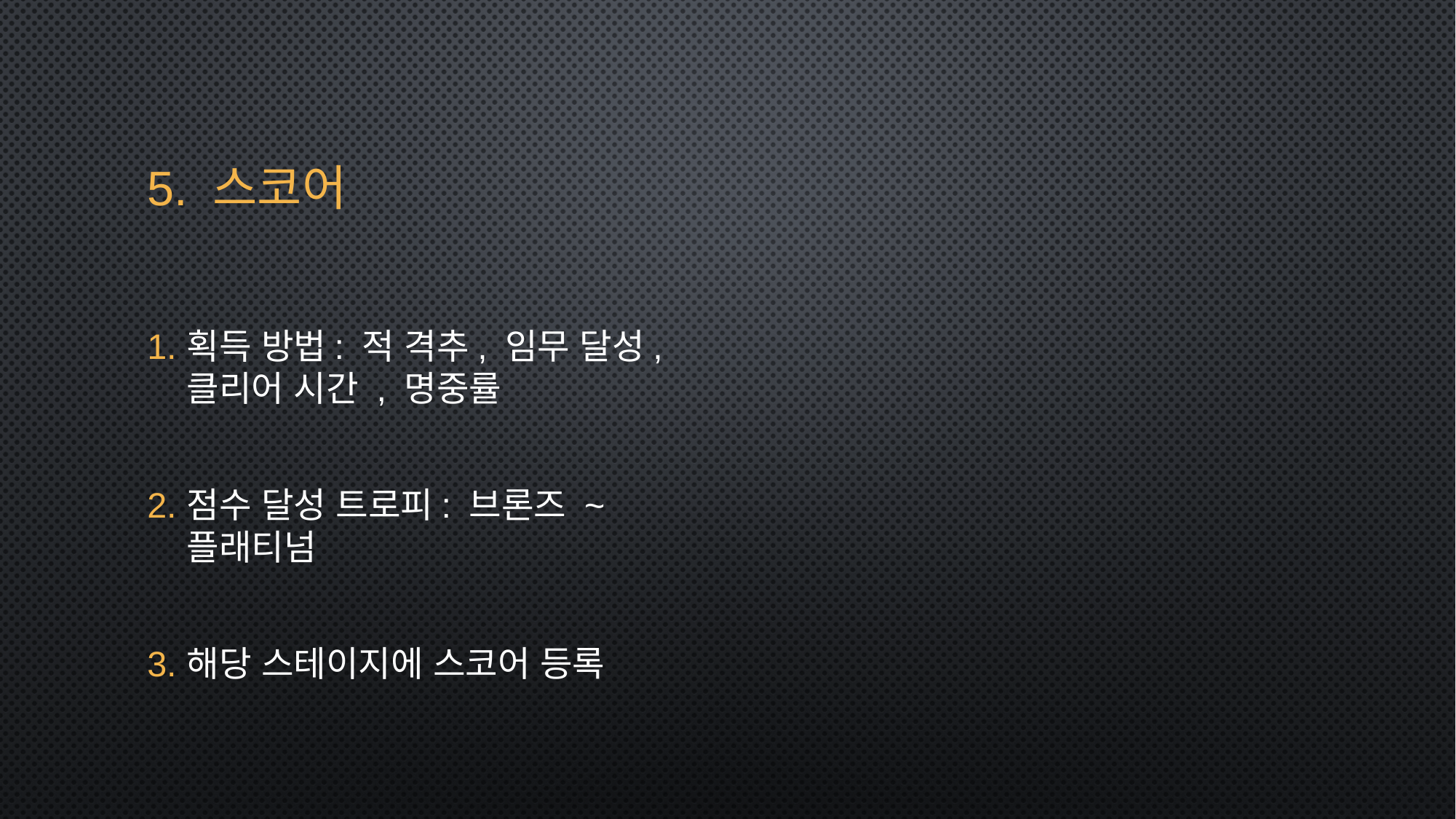

# 5. 스코어
획득 방법: 적 격추, 임무 달성, 클리어 시간 , 명중률

점수 달성 트로피: 브론즈 ~ 플래티넘

해당 스테이지에 스코어 등록